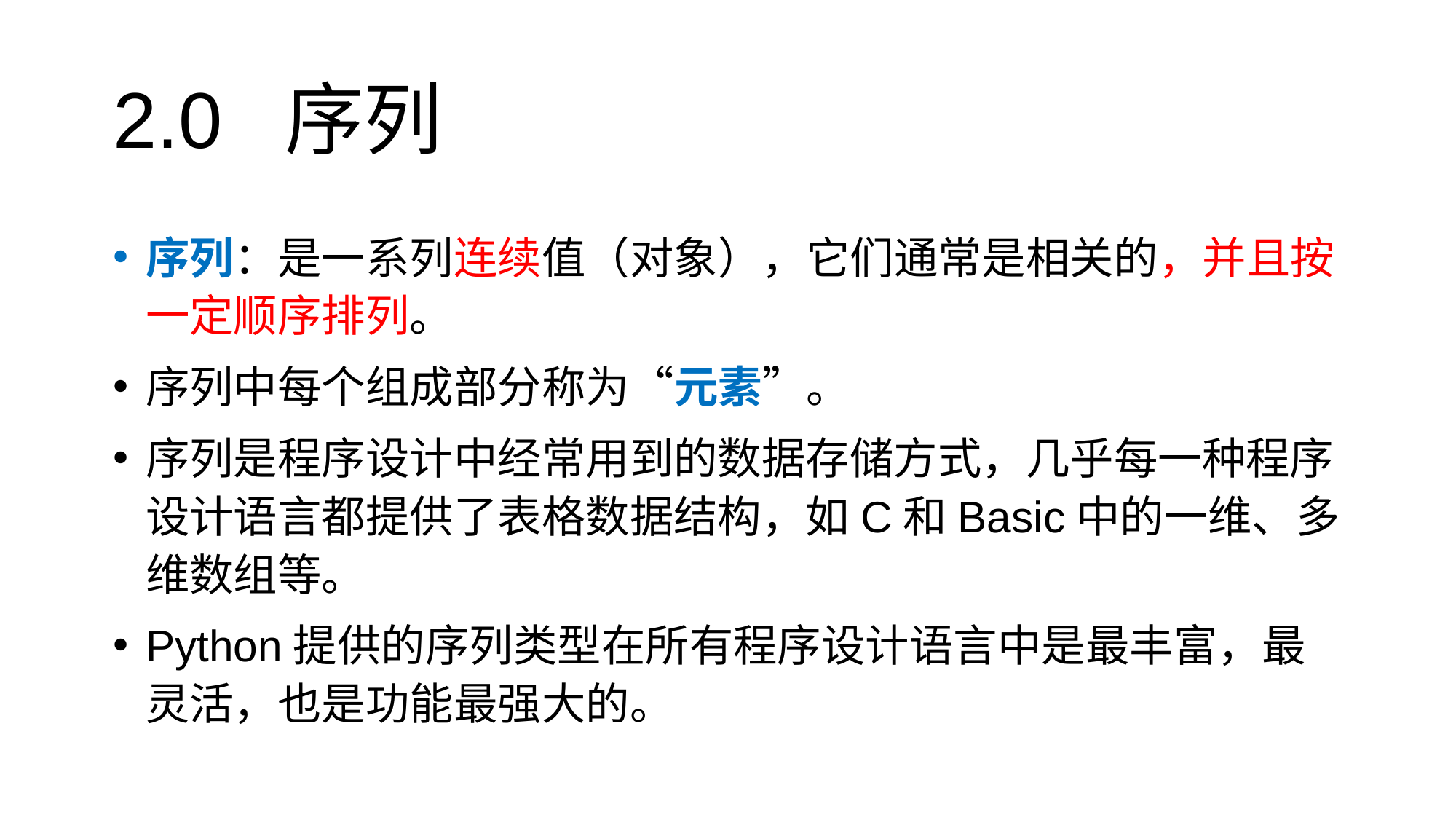

# 2.0  序列
序列：是一系列连续值（对象），它们通常是相关的，并且按一定顺序排列。
序列中每个组成部分称为“元素”。
序列是程序设计中经常用到的数据存储方式，几乎每一种程序设计语言都提供了表格数据结构，如C和Basic中的一维、多维数组等。
Python提供的序列类型在所有程序设计语言中是最丰富，最灵活，也是功能最强大的。